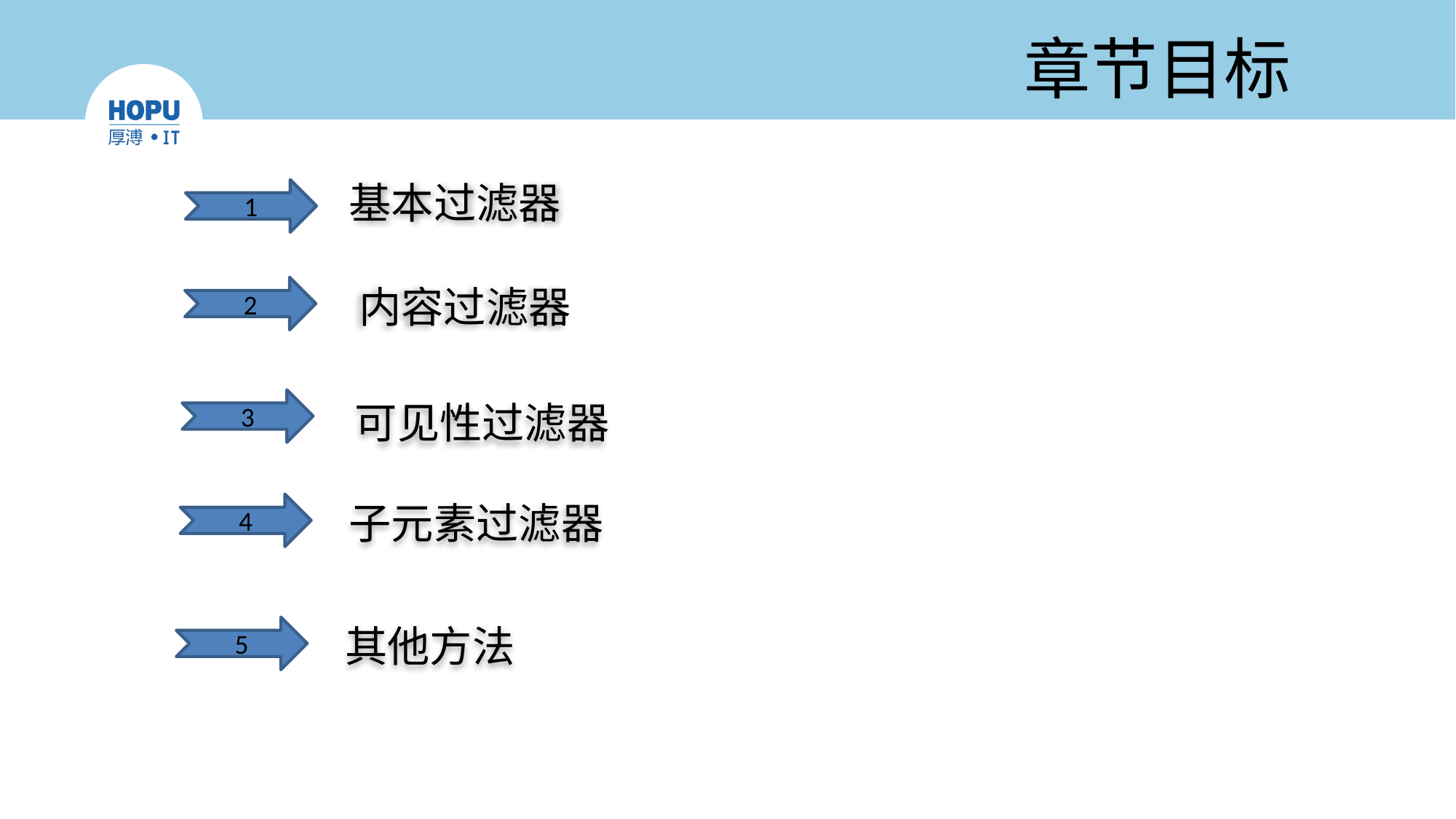

# 章节目标
基本过滤器
1
内容过滤器
2
3
可见性过滤器
子元素过滤器
4
其他方法
5